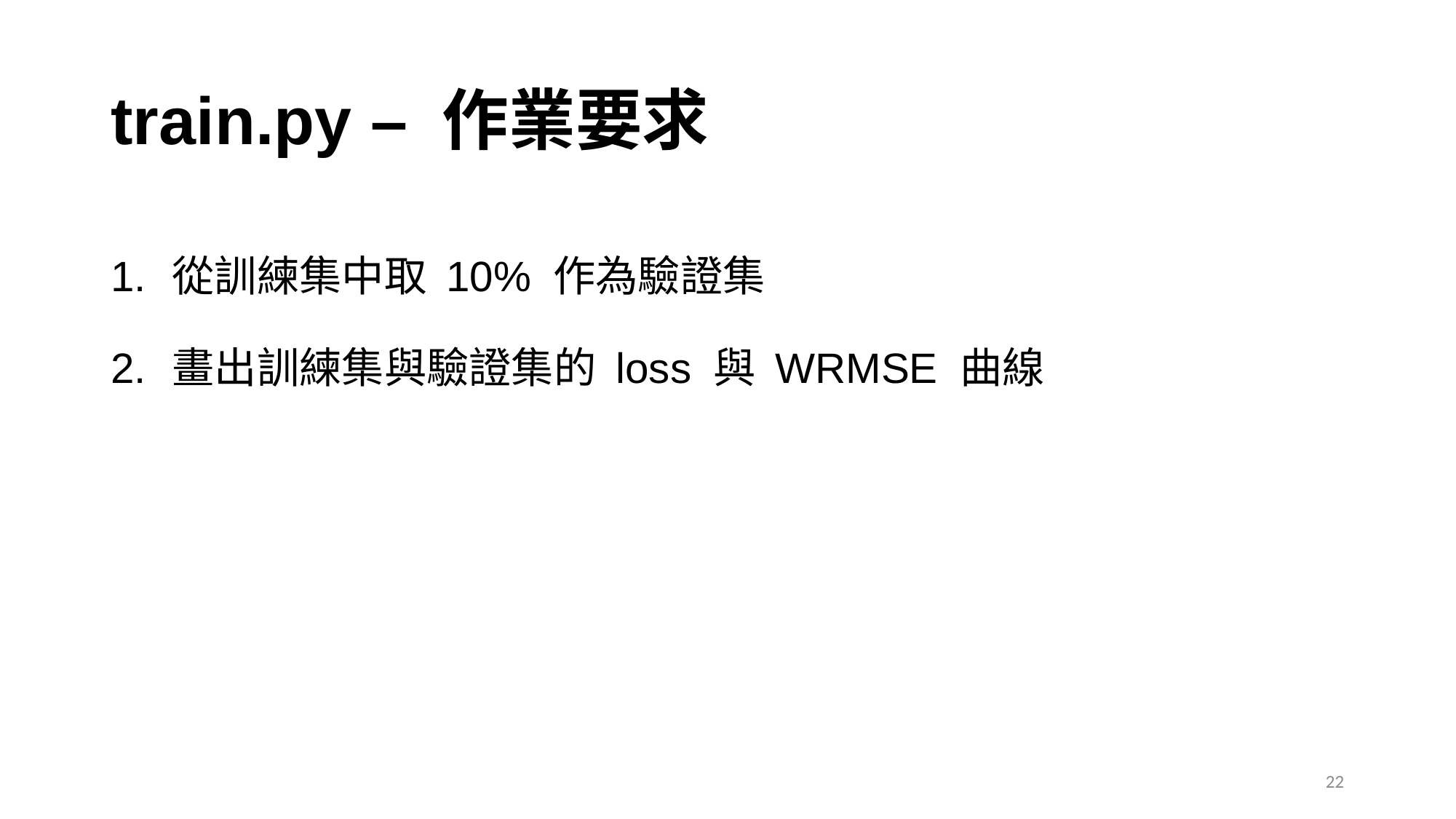

# train.py – 作業要求
從訓練集中取 10% 作為驗證集
畫出訓練集與驗證集的 loss 與 WRMSE 曲線
22